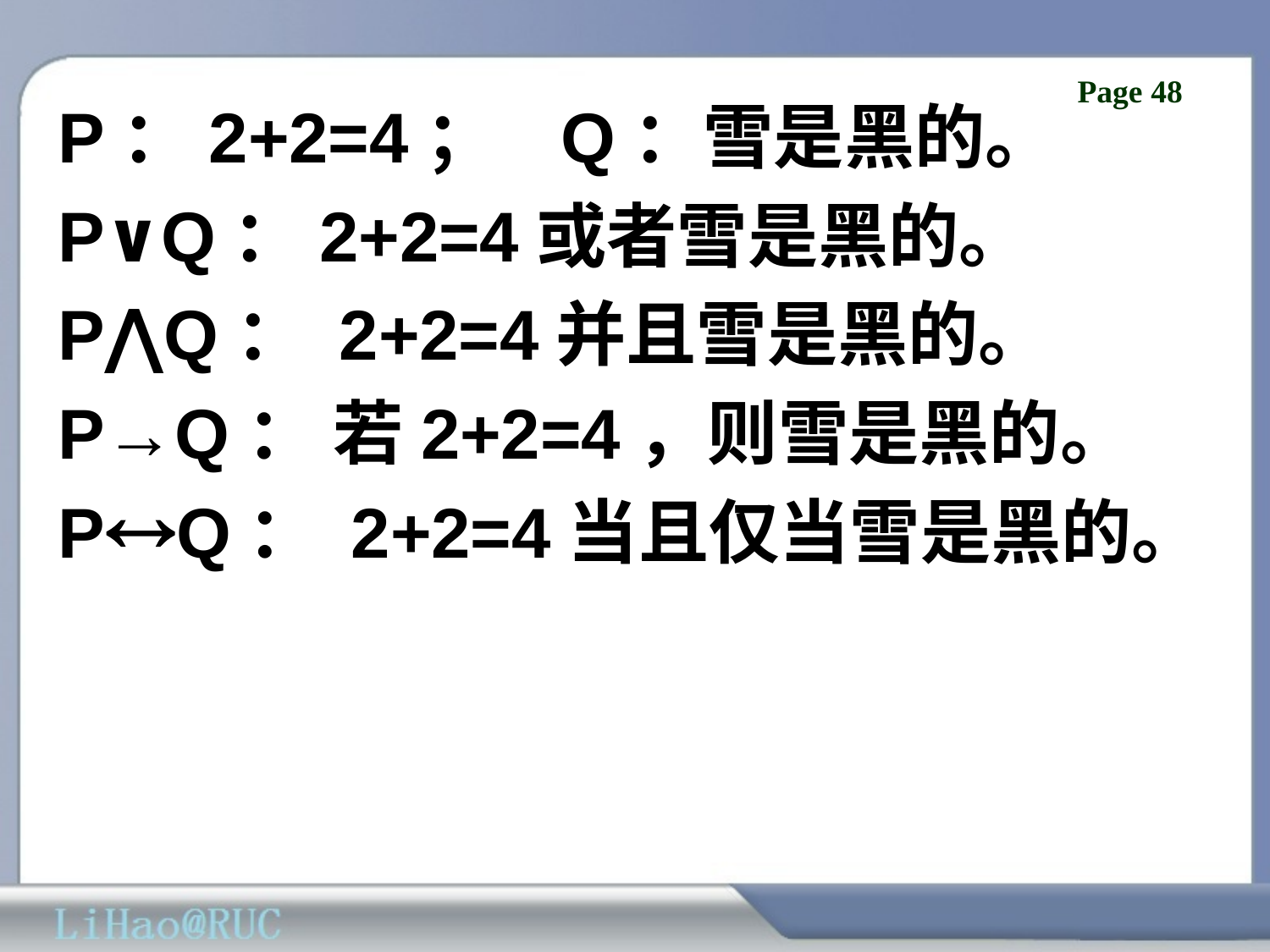

P：2+2=4；   Q：雪是黑的。
P∨Q	：2+2=4或者雪是黑的。
P⋀Q： 2+2=4并且雪是黑的。
P→Q： 若2+2=4，则雪是黑的。
P↔Q： 2+2=4当且仅当雪是黑的。